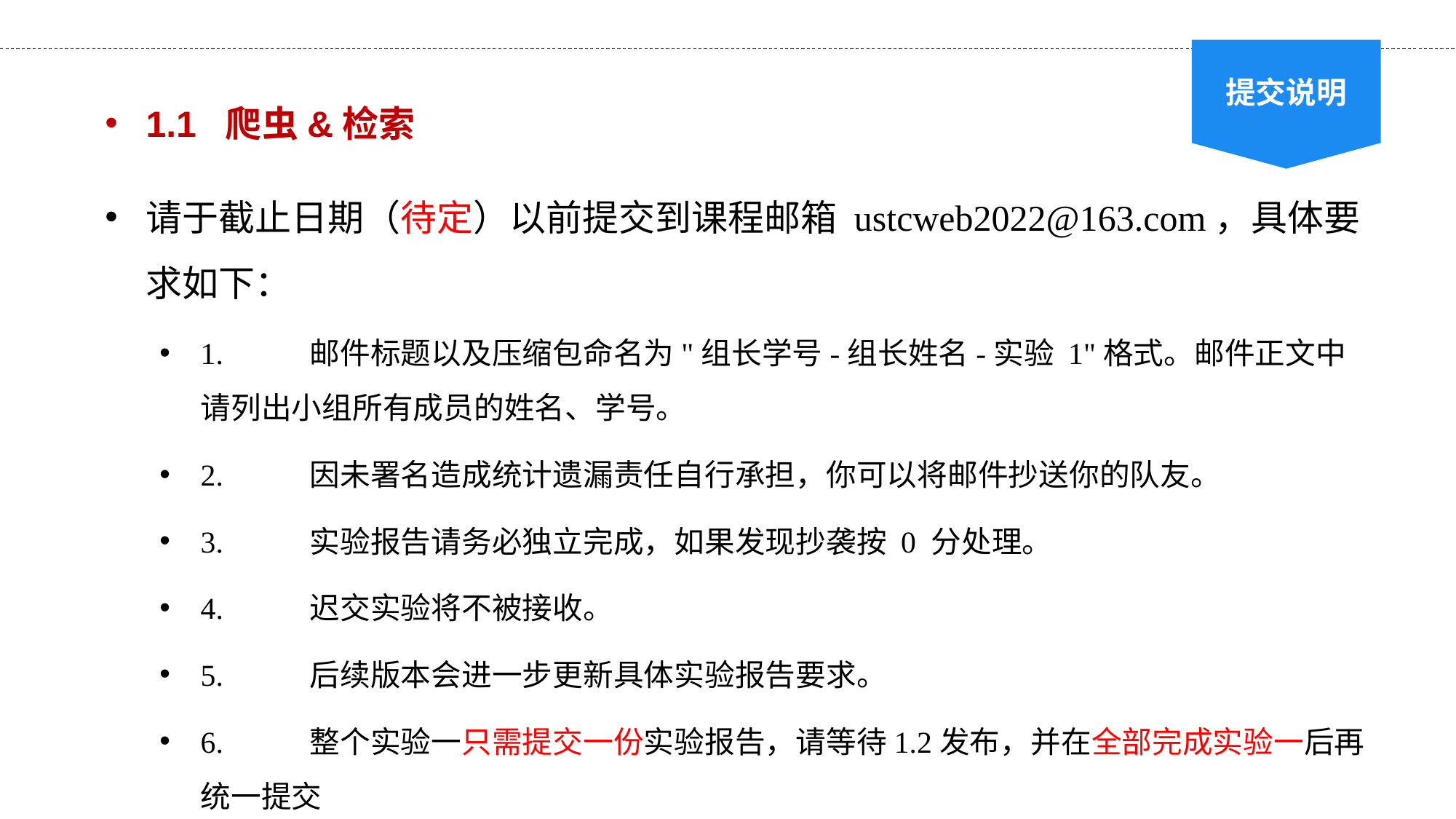

提交说明
1.1  爬虫&检索
请于截止日期（待定）以前提交到课程邮箱 ustcweb2022@163.com，具体要求如下：
1.	邮件标题以及压缩包命名为"组长学号-组长姓名-实验 1"格式。邮件正文中请列出小组所有成员的姓名、学号。
2.	因未署名造成统计遗漏责任自行承担，你可以将邮件抄送你的队友。
3.	实验报告请务必独立完成，如果发现抄袭按 0 分处理。
4.	迟交实验将不被接收。
5.	后续版本会进一步更新具体实验报告要求。
6.	整个实验一只需提交一份实验报告，请等待1.2发布，并在全部完成实验一后再统一提交